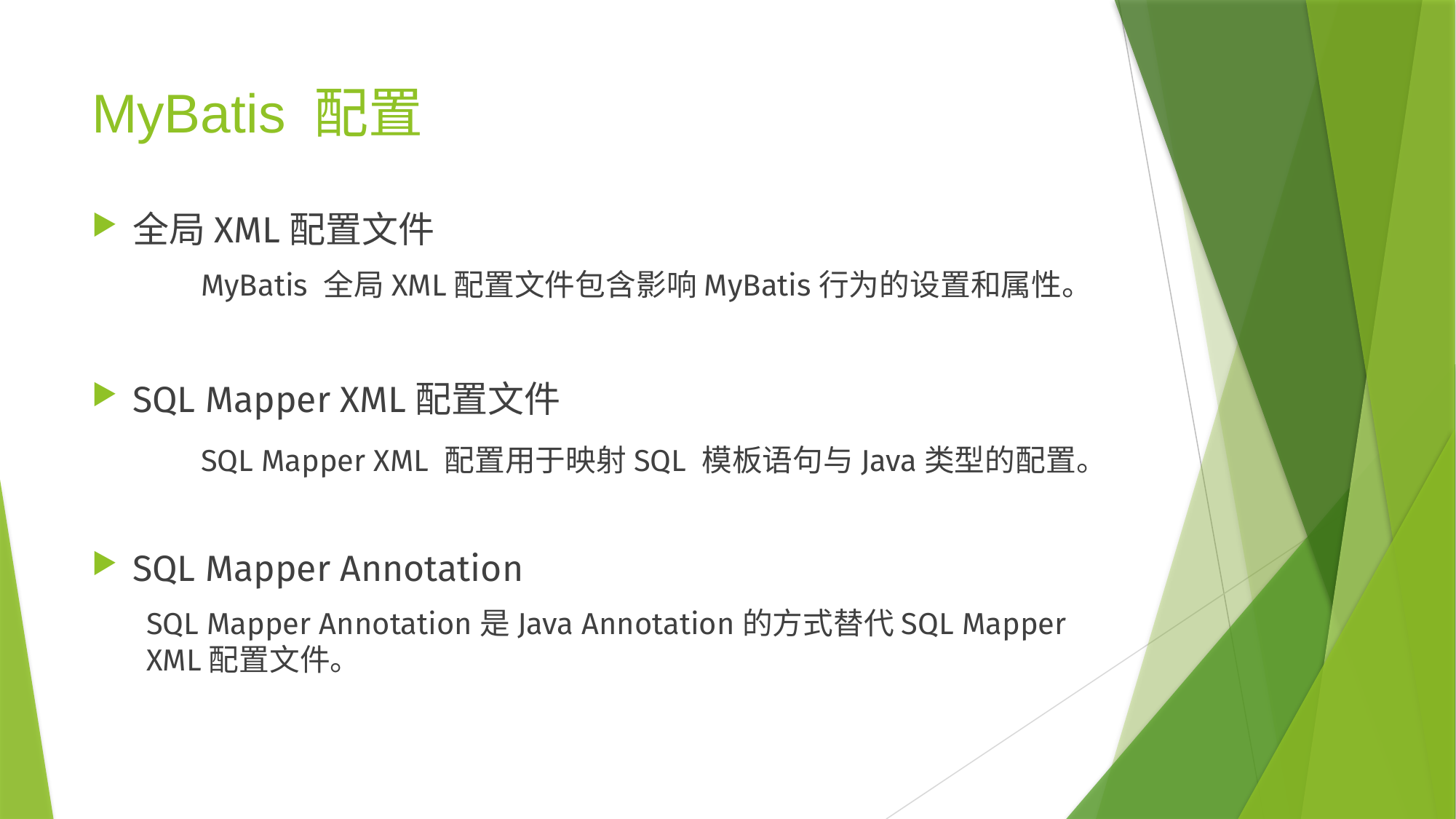

# MyBatis 配置
全局XML配置文件
	MyBatis 全局XML配置文件包含影响MyBatis行为的设置和属性。

SQL Mapper XML配置文件
	SQL Mapper XML 配置用于映射SQL 模板语句与Java类型的配置。

SQL Mapper Annotation
SQL Mapper Annotation是Java Annotation的方式替代SQL Mapper XML配置文件。